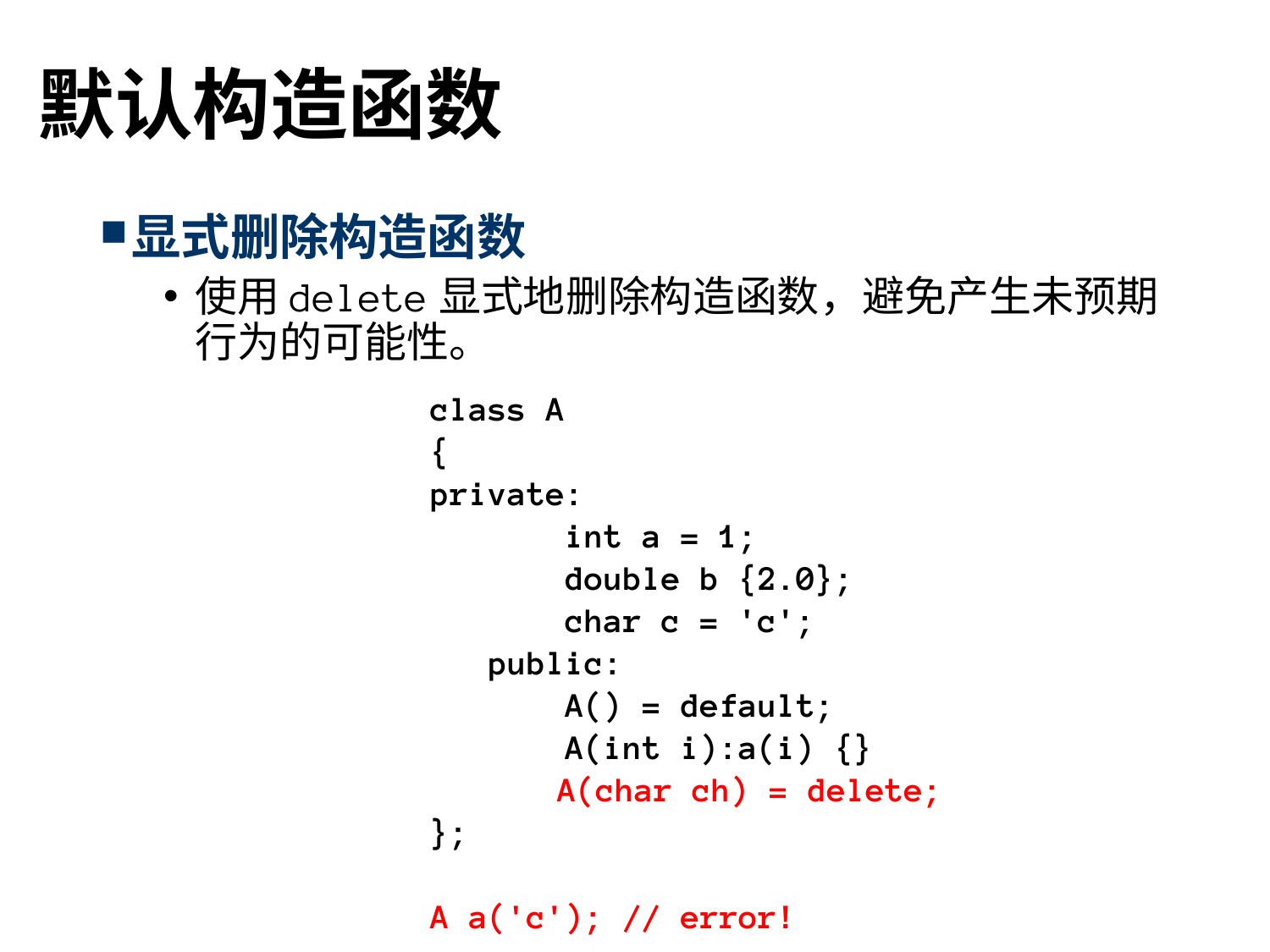

# 默认构造函数
显式删除构造函数
使用delete显式地删除构造函数，避免产生未预期行为的可能性。
class A
{
private:
       int a = 1;
       double b {2.0};
       char c = 'c';
   public:
       A() = default;
       A(int i):a(i) {}
	A(char ch) = delete;
};

A a('c'); // error!